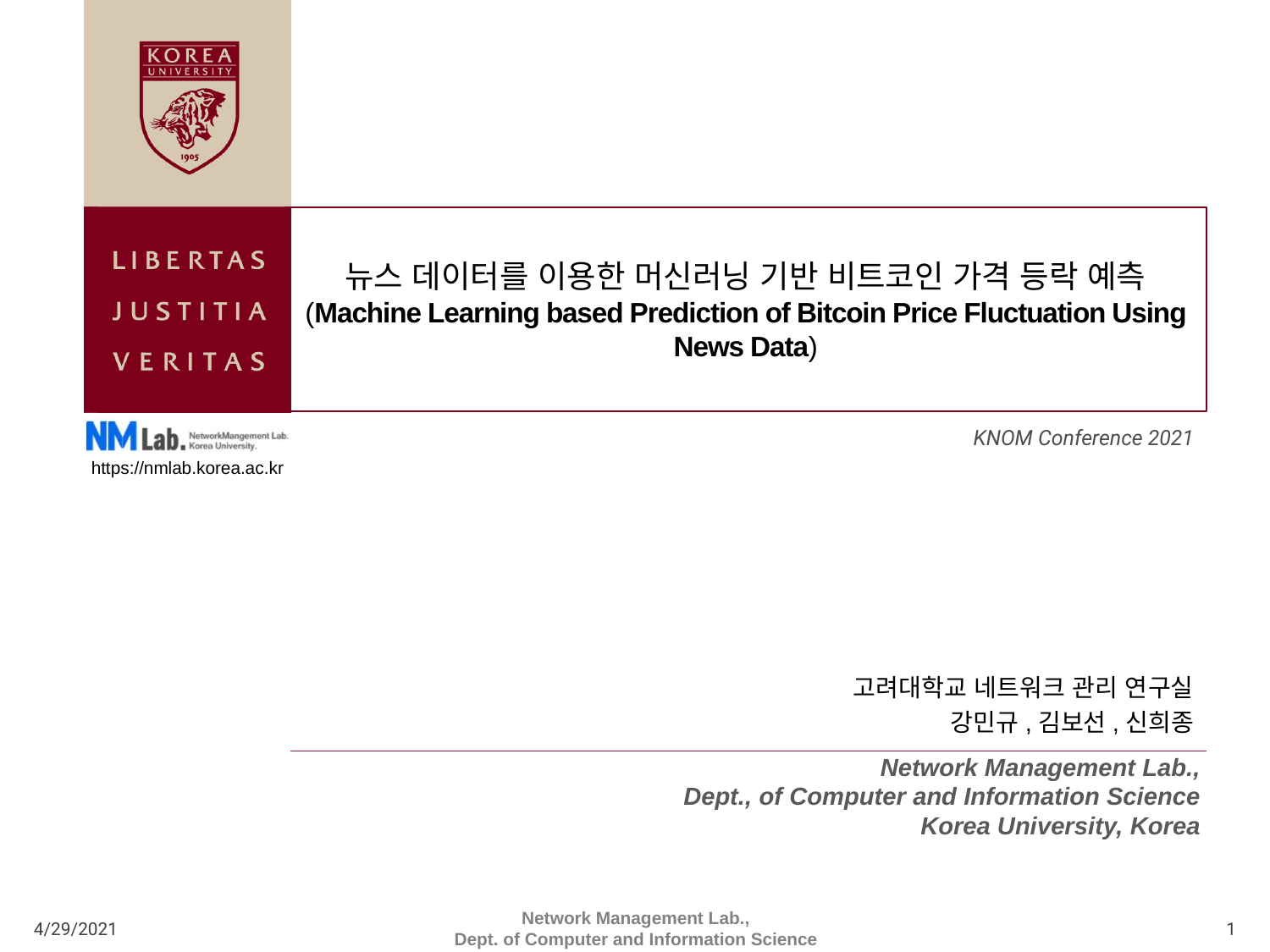

# 뉴스 데이터를 이용한 머신러닝 기반 비트코인 가격 등락 예측 (Machine Learning based Prediction of Bitcoin Price Fluctuation Using News Data)
KNOM Conference 2021

고려대학교 네트워크 관리 연구실
강민규,김보선,신희종
4/29/2021
Network Management Lab.,
Dept. of Computer and Information Science
1